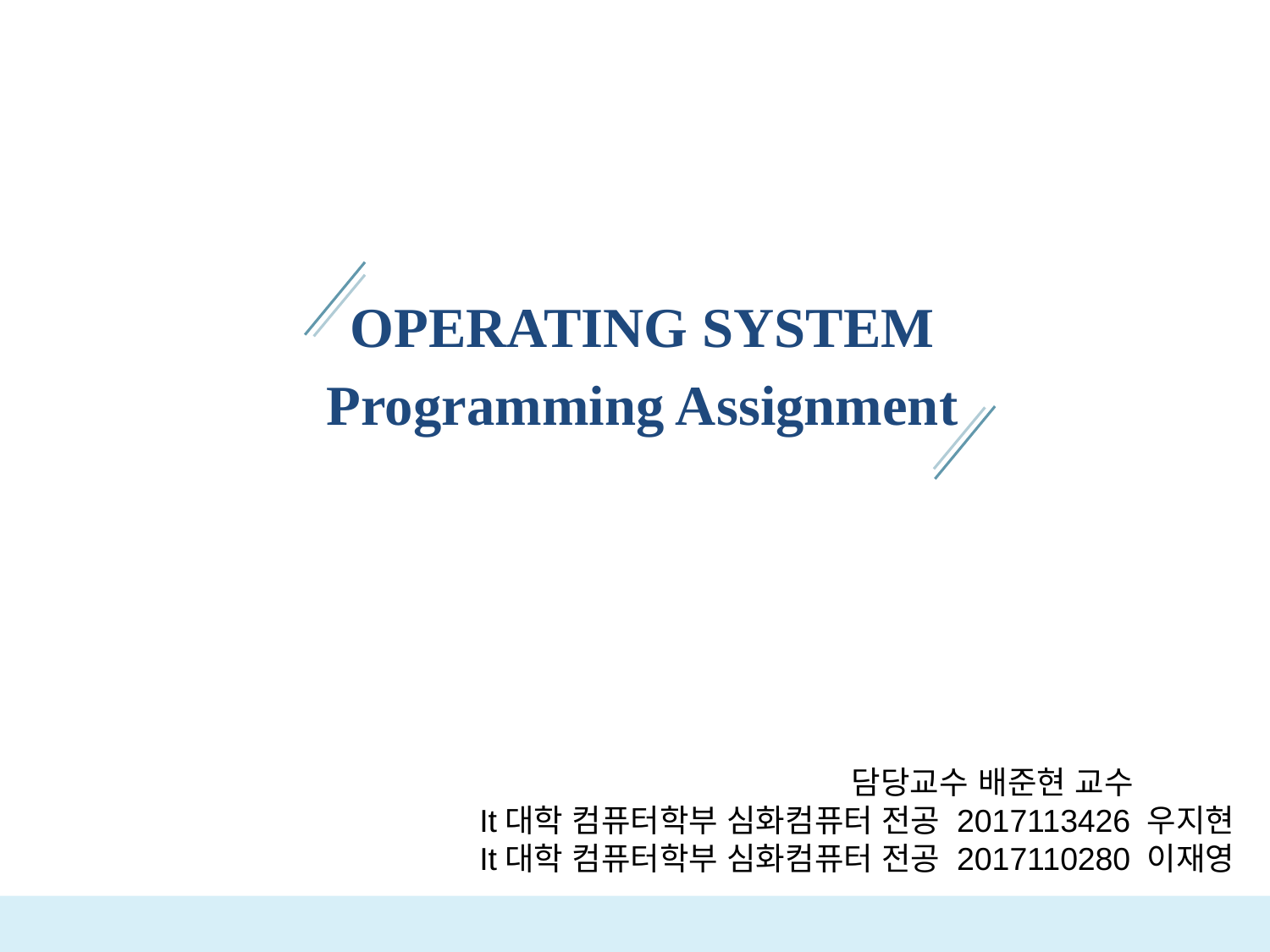

OPERATING SYSTEM
Programming Assignment
			담당교수 	배준현 교수
 It대학 컴퓨터학부 심화컴퓨터 전공 2017113426 우지현
 It대학 컴퓨터학부 심화컴퓨터 전공 2017110280 이재영